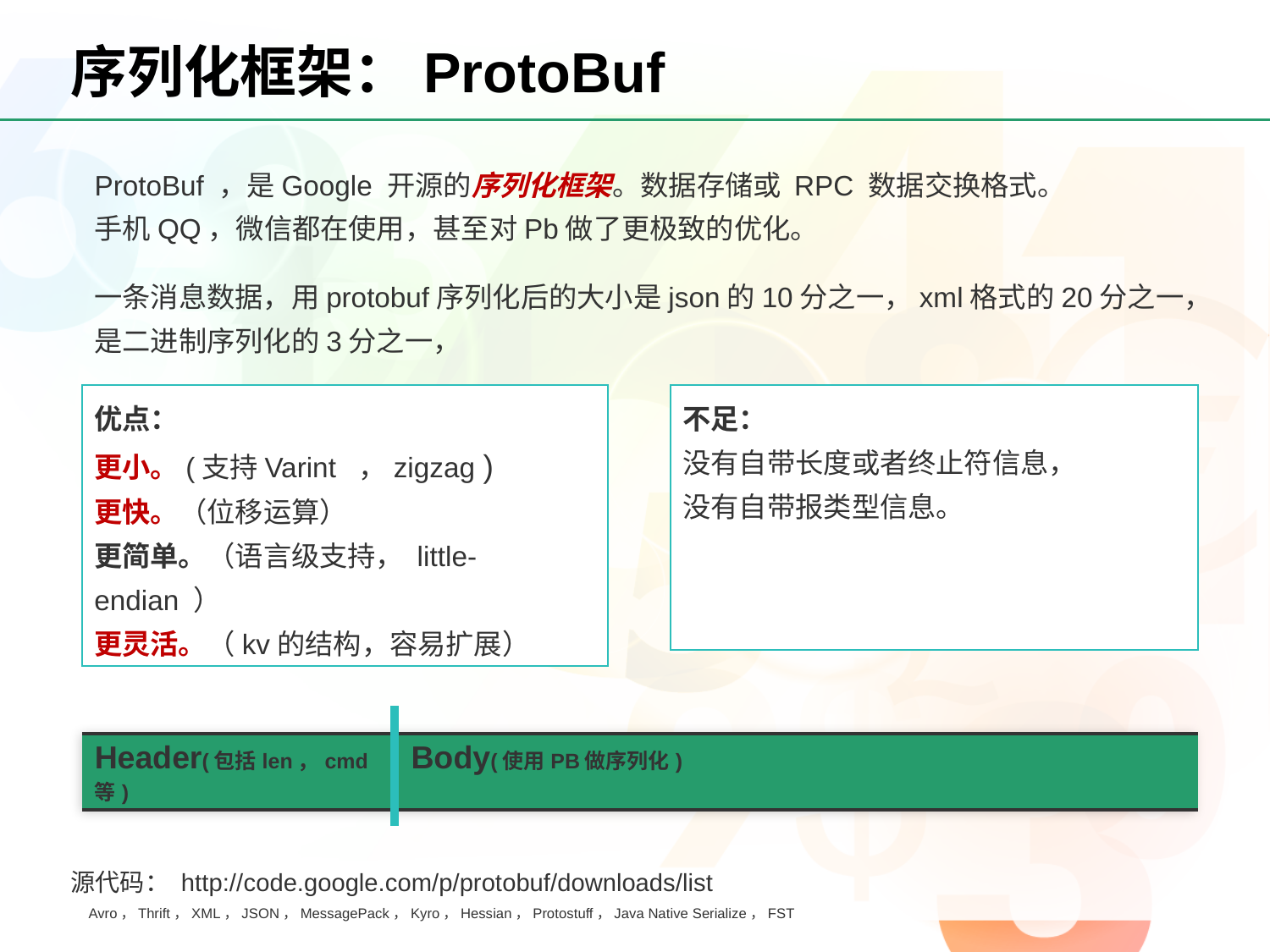

# 序列化框架：ProtoBuf
ProtoBuf ，是Google 开源的序列化框架。数据存储或 RPC 数据交换格式。
手机QQ，微信都在使用，甚至对Pb做了更极致的优化。
一条消息数据，用protobuf序列化后的大小是json的10分之一，xml格式的20分之一，是二进制序列化的3分之一，
优点：
更小。(支持Varint  ，zigzag )
更快。（位移运算）
更简单。（语言级支持， little-endian ）
更灵活。（kv的结构，容易扩展）
不足：
没有自带长度或者终止符信息，
没有自带报类型信息。

| Header(包括len，cmd等) | Body(使用PB做序列化) |
| --- | --- |
源代码： http://code.google.com/p/protobuf/downloads/list
 Avro，Thrift，XML，JSON，MessagePack，Kyro，Hessian，Protostuff，Java Native Serialize，FST